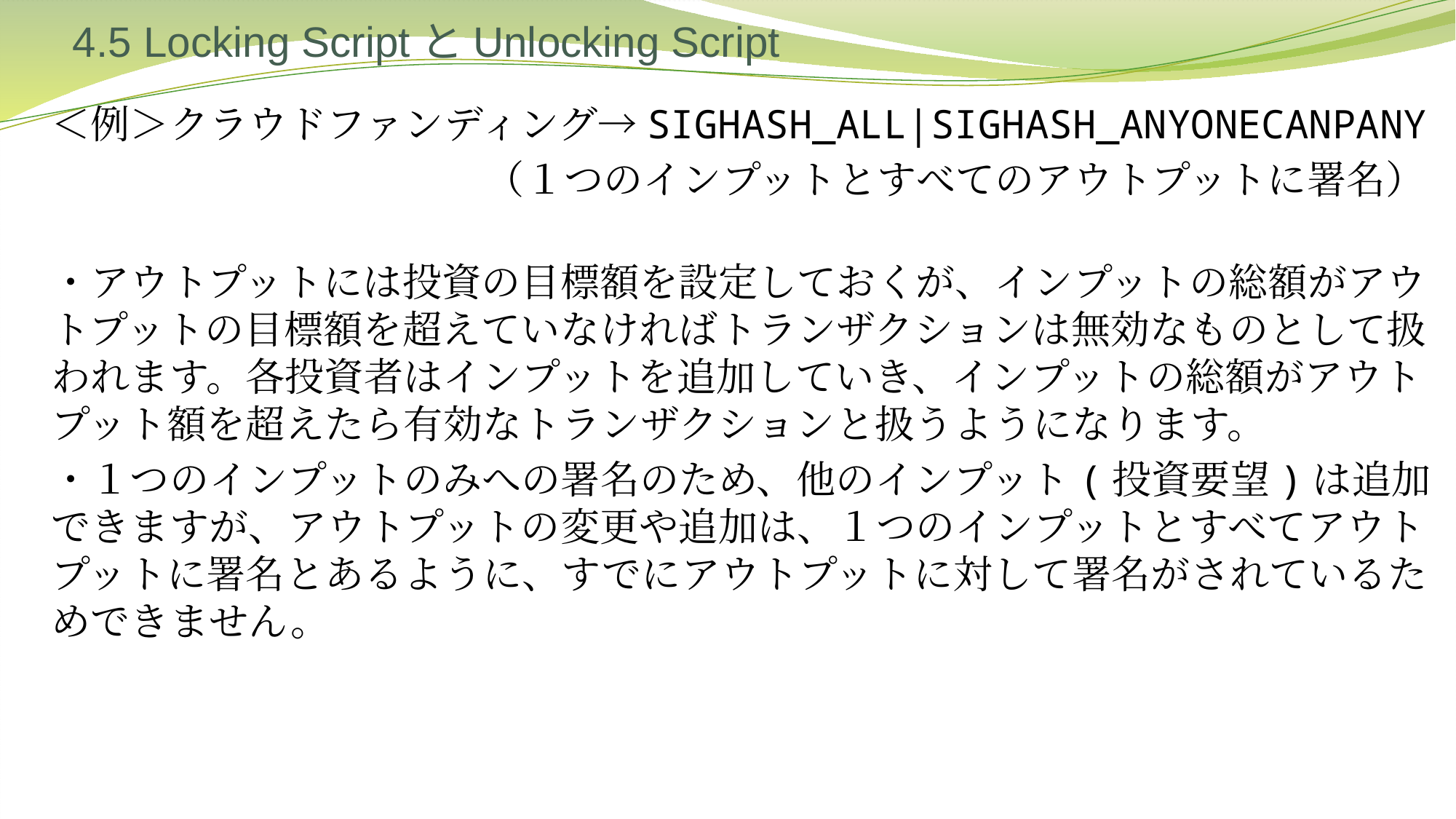

# 4.5 Locking ScriptとUnlocking Script
＜例＞クラウドファンディング→SIGHASH_ALL|SIGHASH_ANYONECANPANY
　　　　　　　　　　　（１つのインプットとすべてのアウトプットに署名）
・アウトプットには投資の目標額を設定しておくが、インプットの総額がアウトプットの目標額を超えていなければトランザクションは無効なものとして扱われます。各投資者はインプットを追加していき、インプットの総額がアウトプット額を超えたら有効なトランザクションと扱うようになります。
・１つのインプットのみへの署名のため、他のインプット(投資要望)は追加できますが、アウトプットの変更や追加は、１つのインプットとすべてアウトプットに署名とあるように、すでにアウトプットに対して署名がされているためできません。